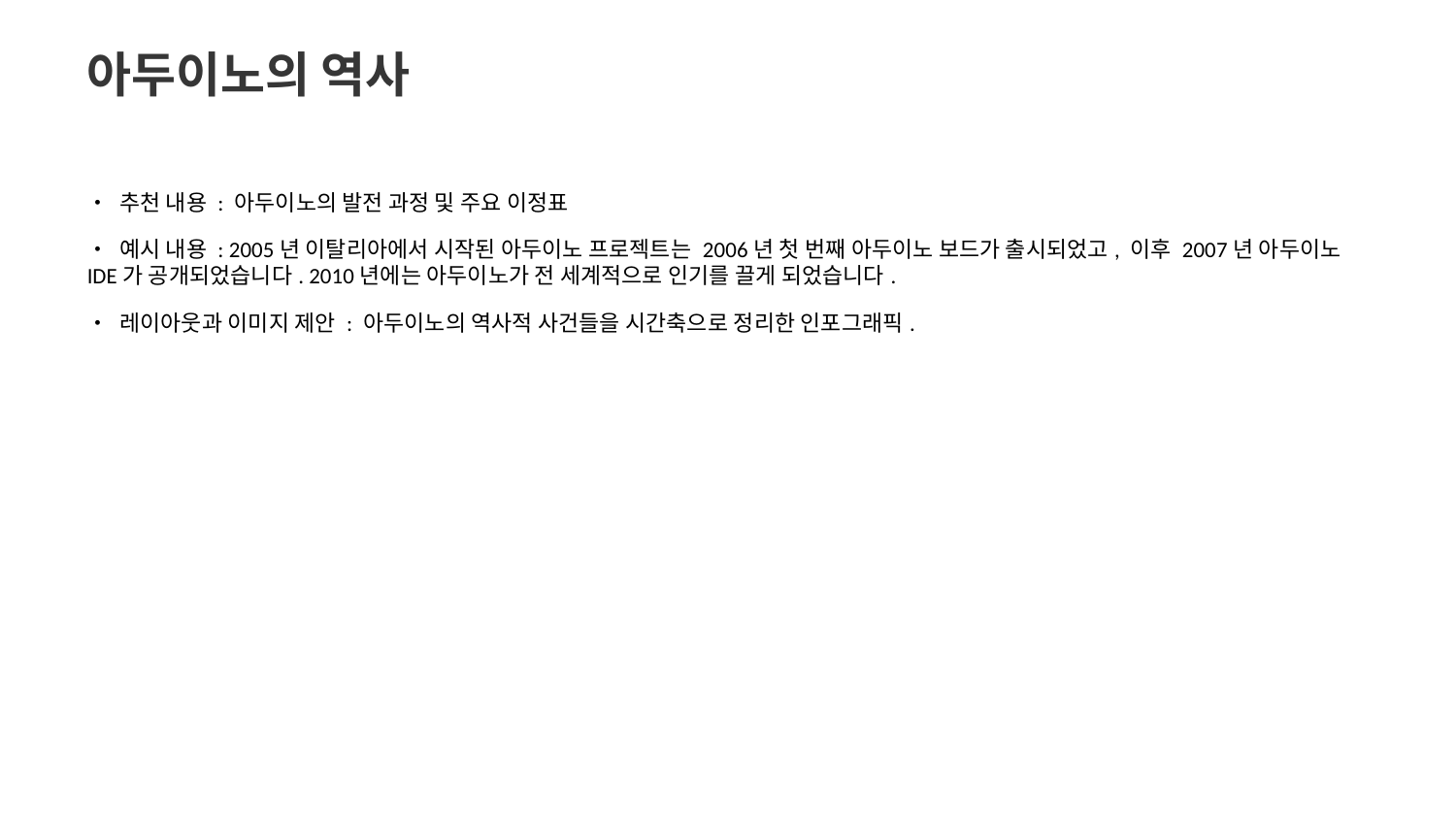

아두이노의 역사
• 추천 내용 : 아두이노의 발전 과정 및 주요 이정표
• 예시 내용 : 2005년 이탈리아에서 시작된 아두이노 프로젝트는 2006년 첫 번째 아두이노 보드가 출시되었고, 이후 2007년 아두이노 IDE가 공개되었습니다. 2010년에는 아두이노가 전 세계적으로 인기를 끌게 되었습니다.
• 레이아웃과 이미지 제안 : 아두이노의 역사적 사건들을 시간축으로 정리한 인포그래픽.